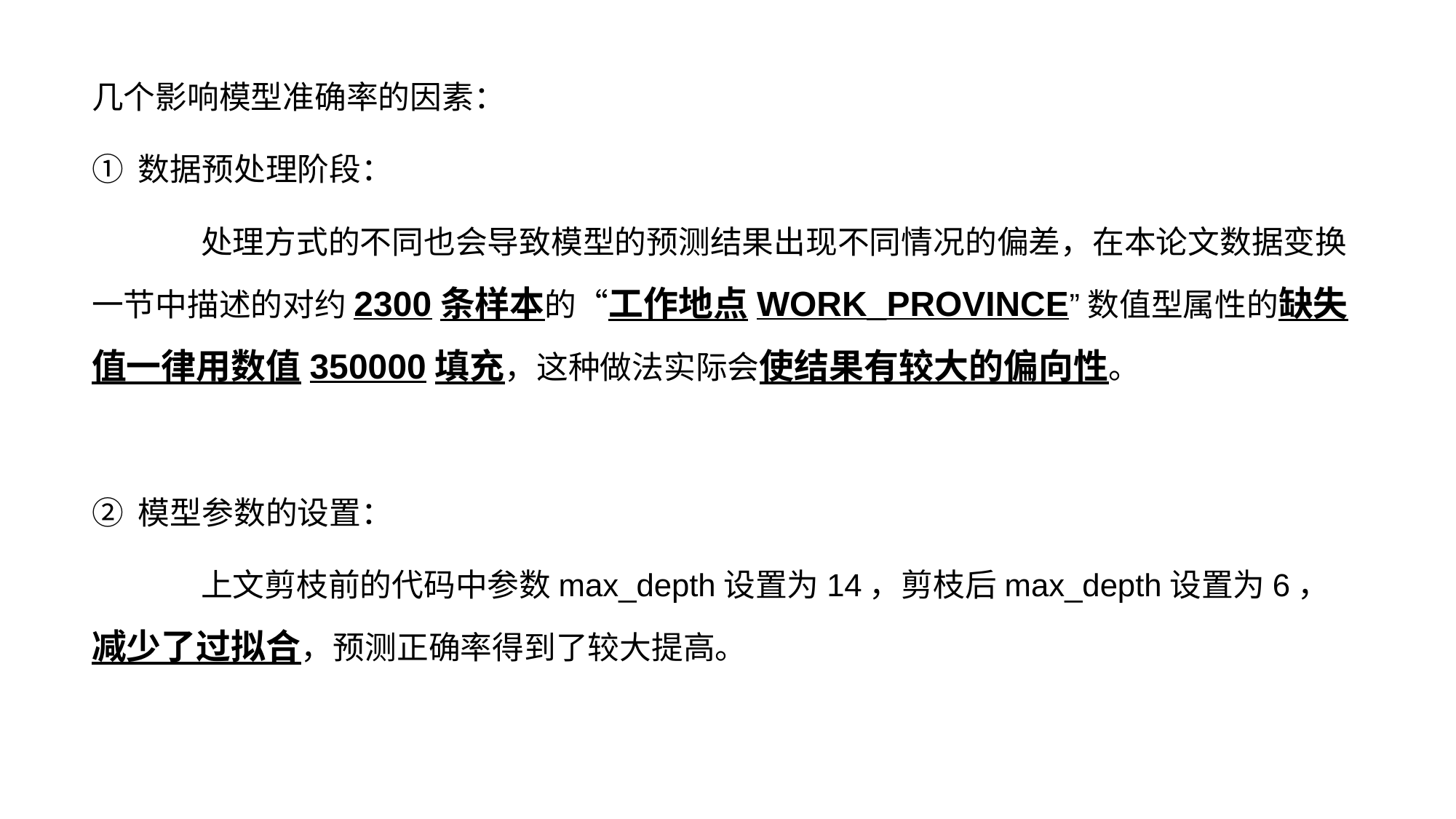

几个影响模型准确率的因素：
① 数据预处理阶段：
	处理方式的不同也会导致模型的预测结果出现不同情况的偏差，在本论文数据变换一节中描述的对约2300条样本的“工作地点WORK_PROVINCE”数值型属性的缺失值一律用数值350000填充，这种做法实际会使结果有较大的偏向性。

② 模型参数的设置：
	上文剪枝前的代码中参数max_depth设置为14，剪枝后max_depth设置为6，减少了过拟合，预测正确率得到了较大提高。